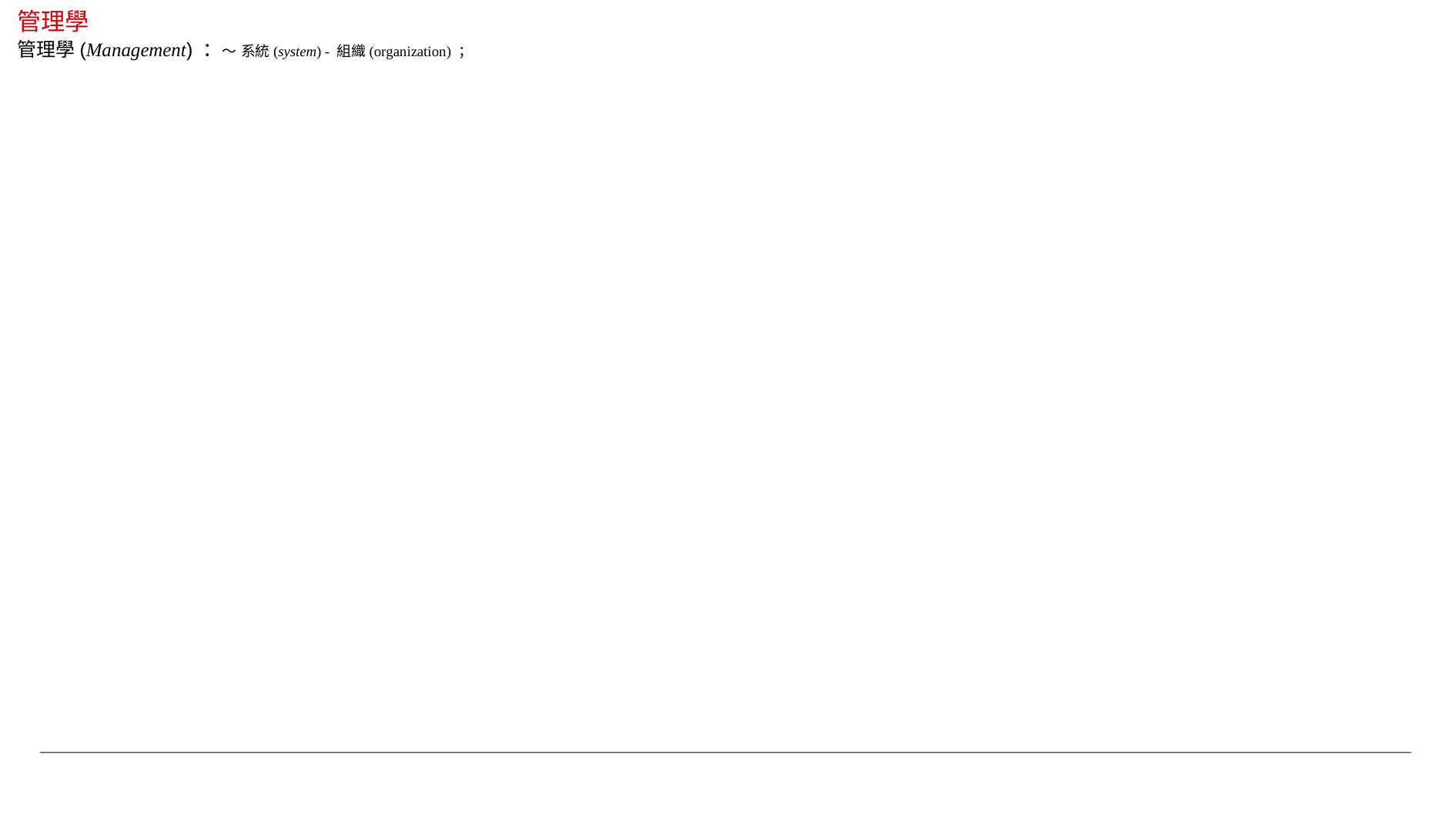

管理學
管理學(Management) ：～ 系統(system) - 組織(organization) ；